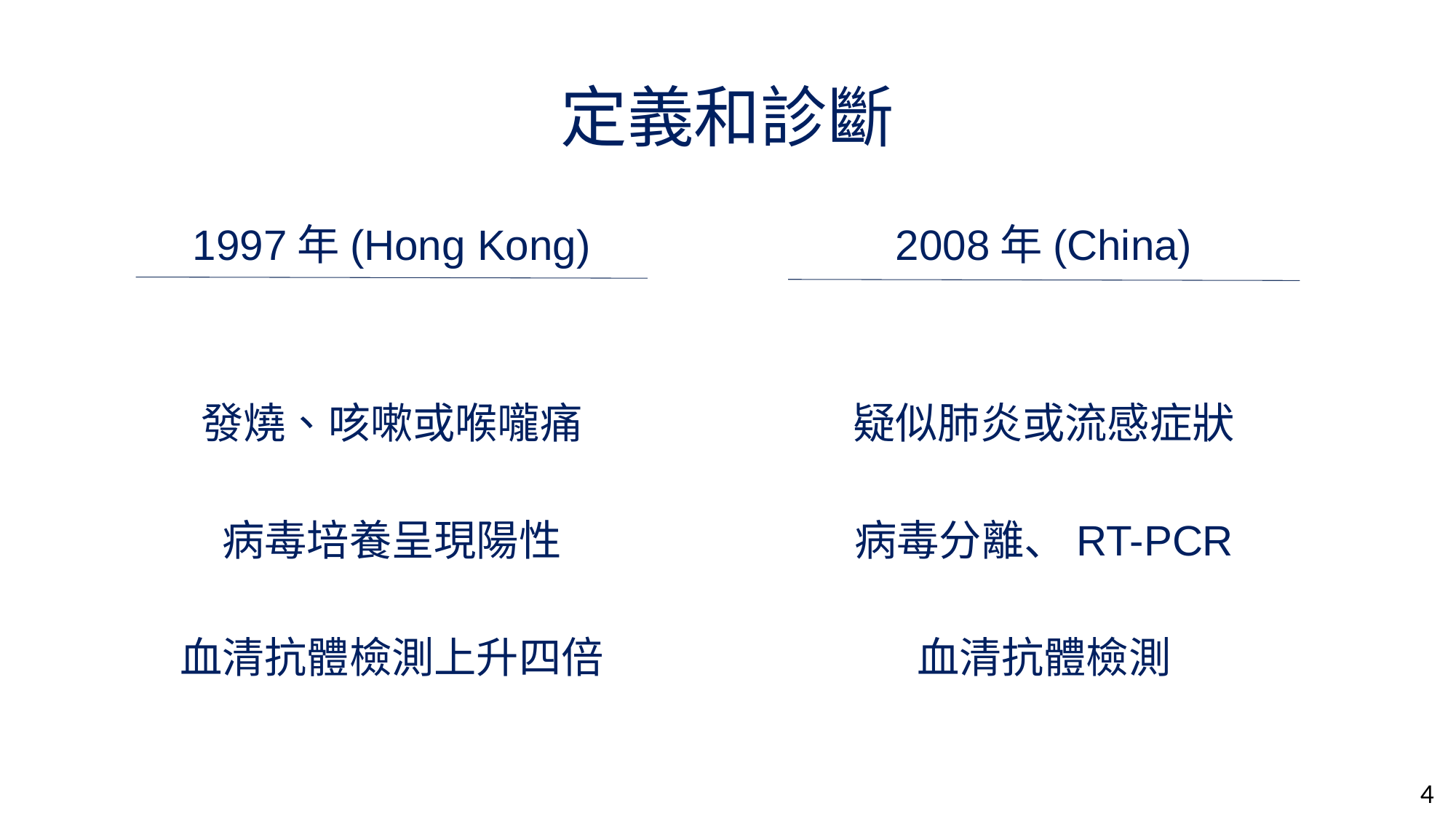

# 定義和診斷
1997年(Hong Kong)

發燒、咳嗽或喉嚨痛
病毒培養呈現陽性
血清抗體檢測上升四倍

2008年(China)

疑似肺炎或流感症狀
病毒分離、RT-PCR
血清抗體檢測

4